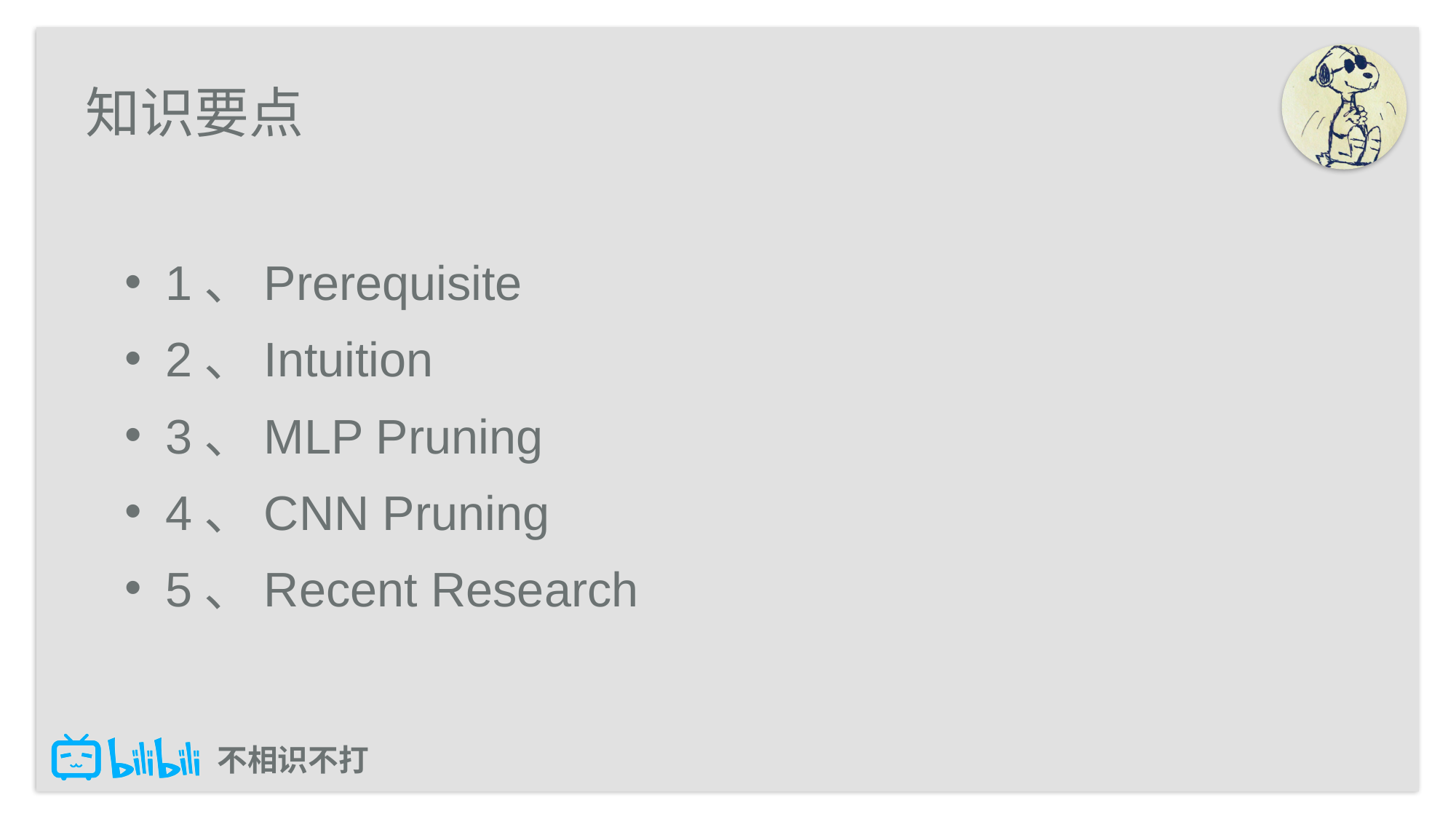

# 知识要点
1、Prerequisite
2、Intuition
3、MLP Pruning
4、CNN Pruning
5、Recent Research